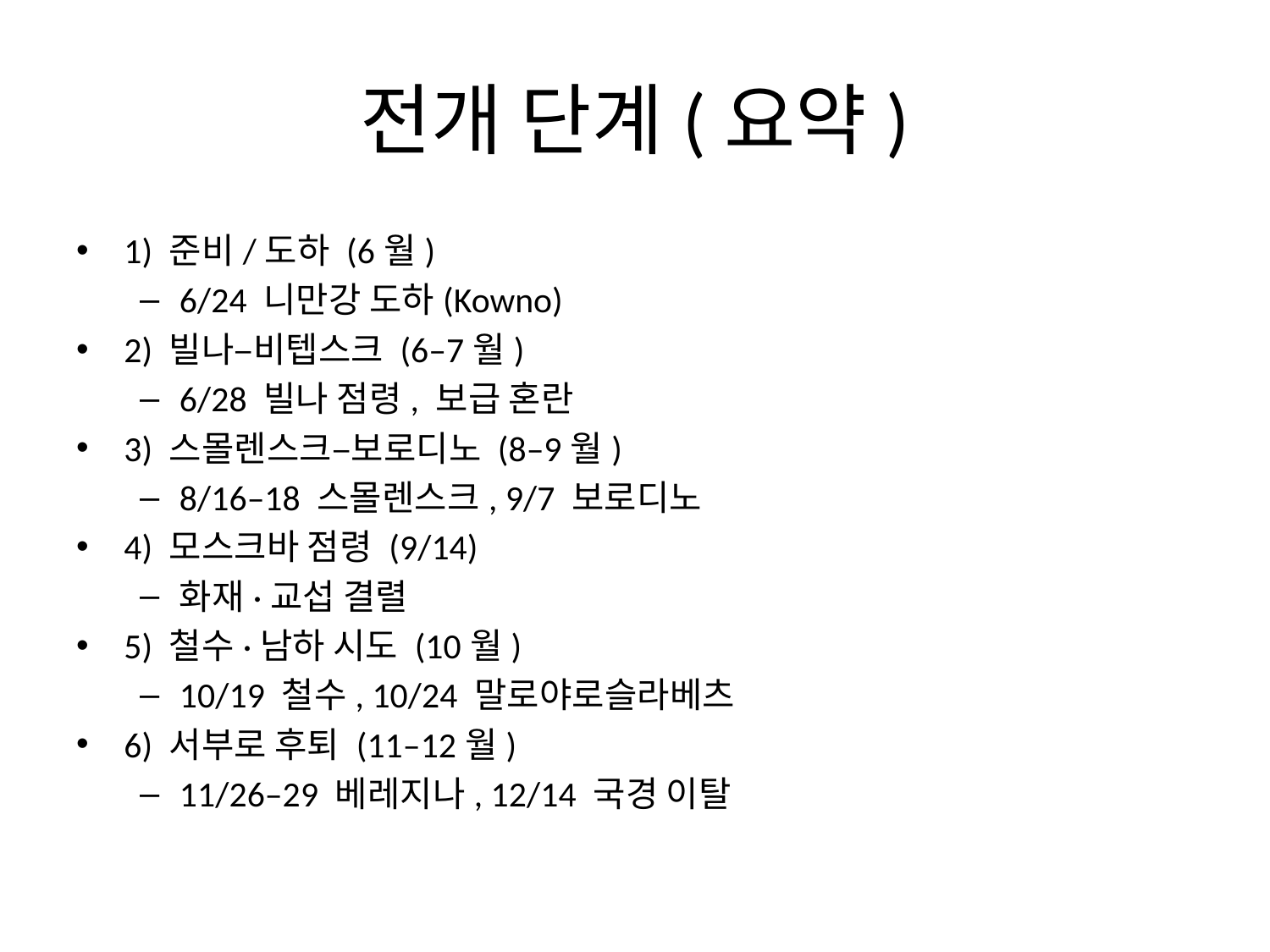

# 전개 단계(요약)
1) 준비/도하 (6월)
6/24 니만강 도하(Kowno)
2) 빌나–비텝스크 (6–7월)
6/28 빌나 점령, 보급 혼란
3) 스몰렌스크–보로디노 (8–9월)
8/16–18 스몰렌스크, 9/7 보로디노
4) 모스크바 점령 (9/14)
화재·교섭 결렬
5) 철수·남하 시도 (10월)
10/19 철수, 10/24 말로야로슬라베츠
6) 서부로 후퇴 (11–12월)
11/26–29 베레지나, 12/14 국경 이탈